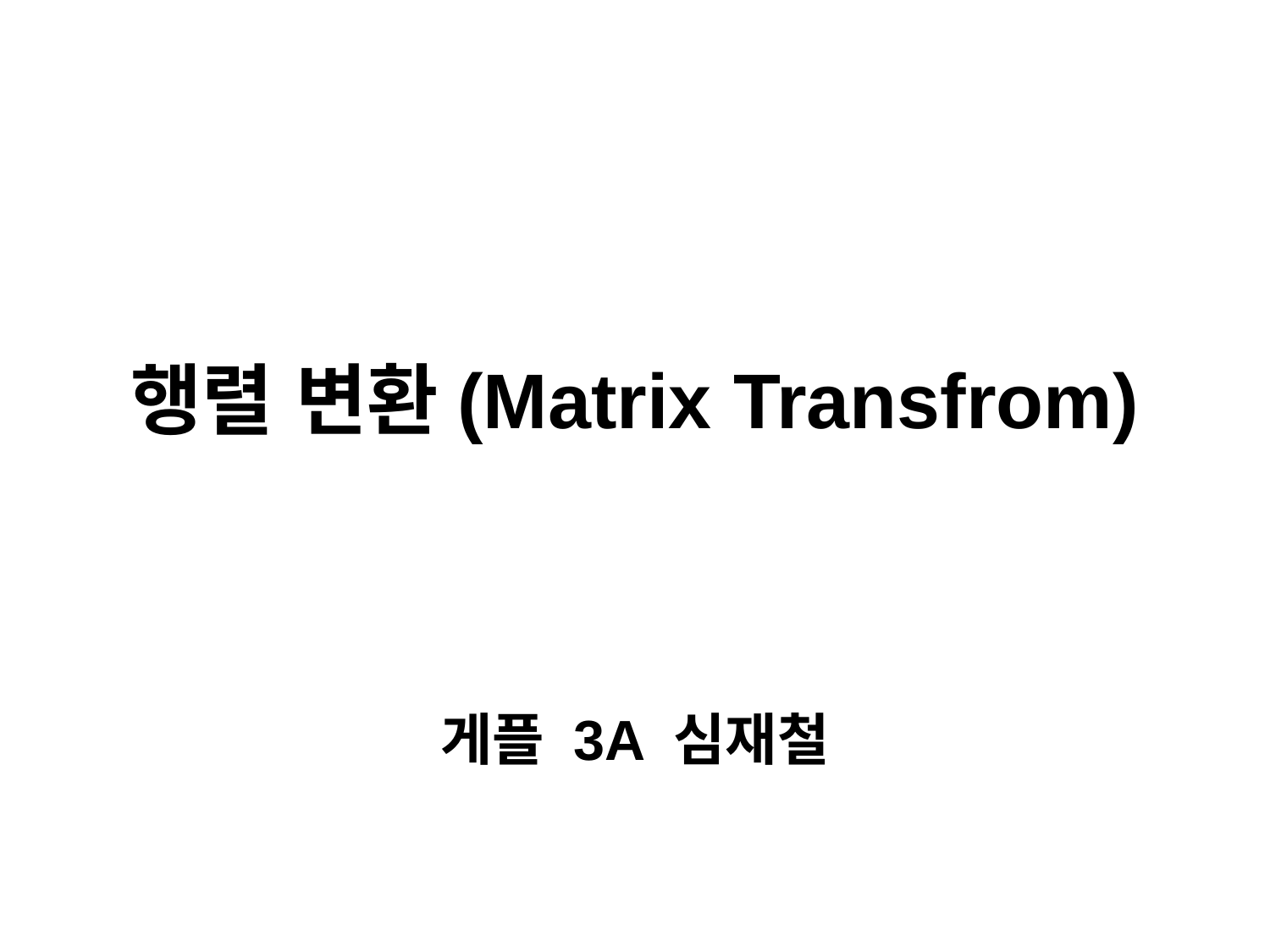

# 행렬 변환(Matrix Transfrom)

게플 3A 심재철